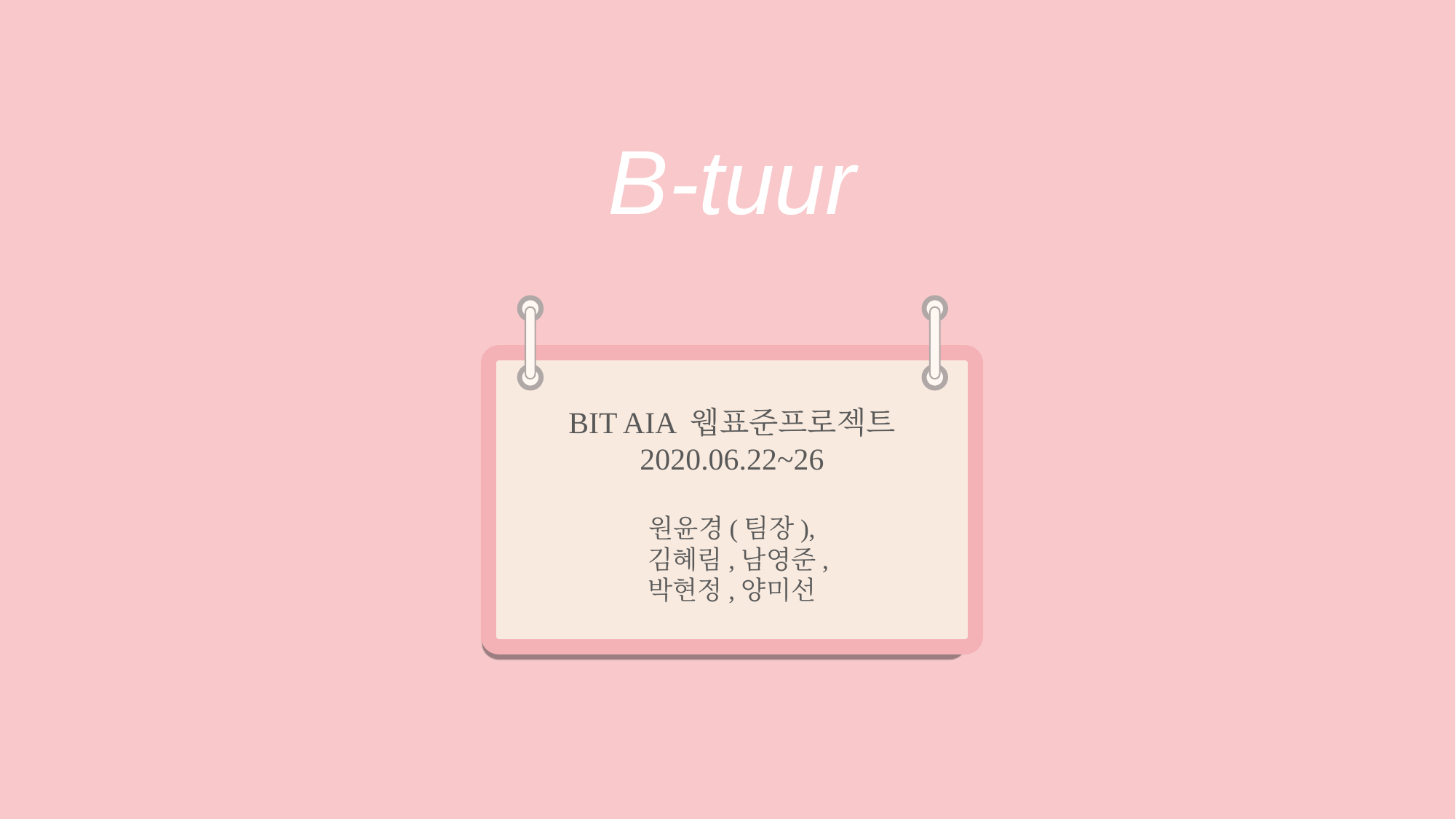

B-tuur

BIT AIA 웹표준프로젝트
2020.06.22~26

원윤경(팀장),
 김혜림,남영준,
박현정,양미선